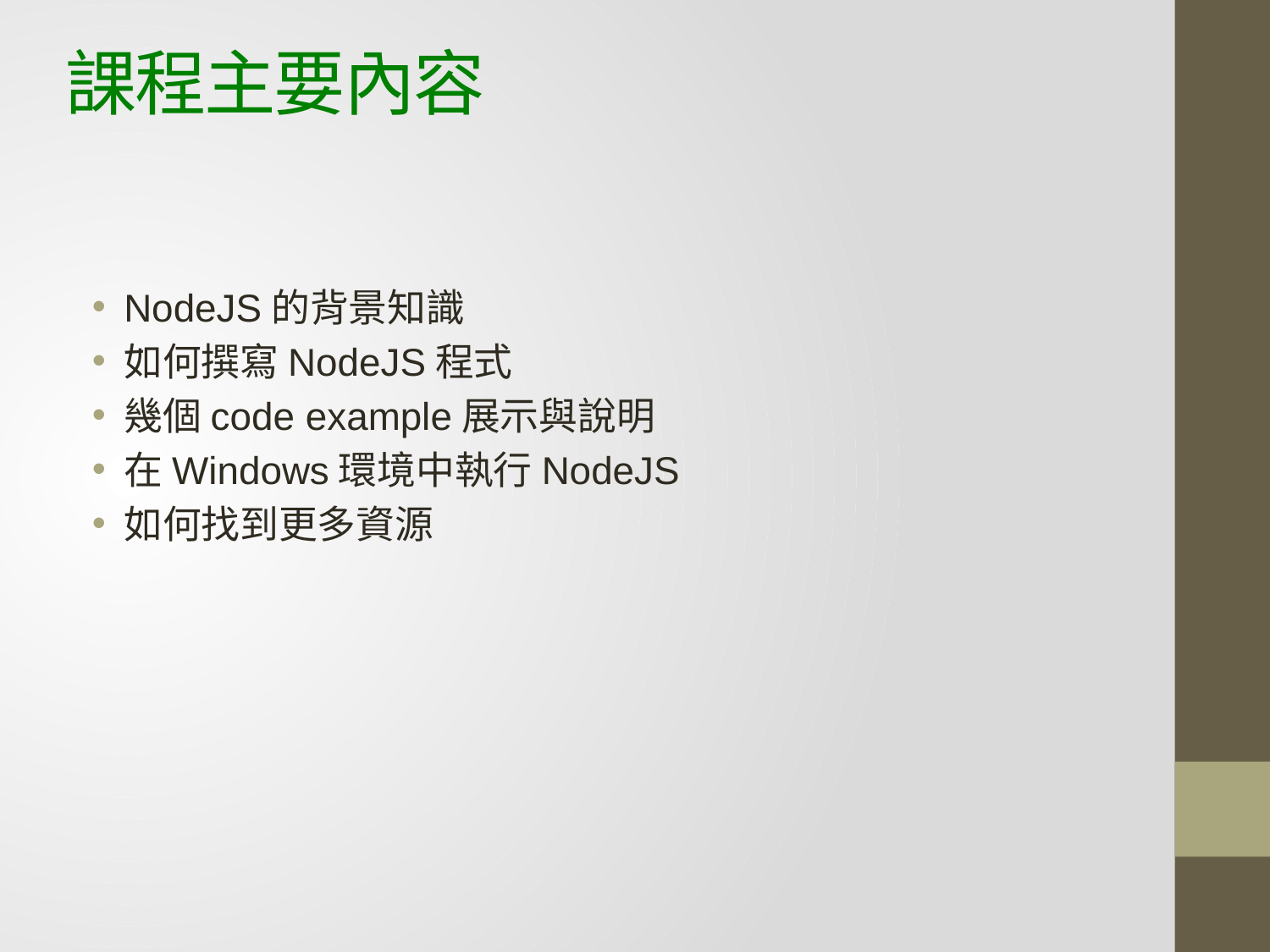

# 課程主要內容

NodeJS的背景知識
如何撰寫NodeJS程式
幾個code example展示與說明
在Windows環境中執行NodeJS
如何找到更多資源